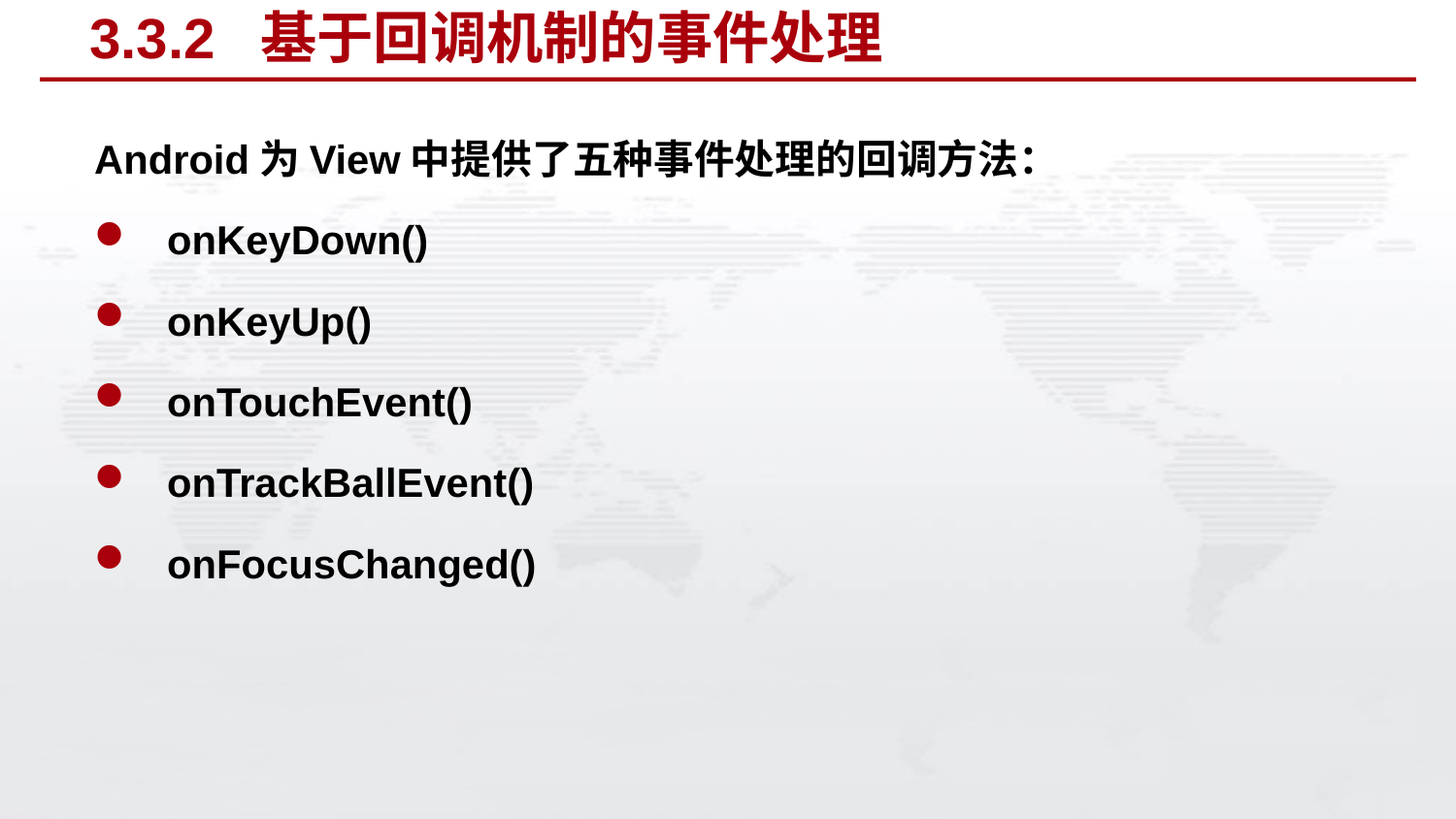

# 3.3.2  基于回调机制的事件处理
Android为View中提供了五种事件处理的回调方法：
onKeyDown()
onKeyUp()
onTouchEvent()
onTrackBallEvent()
onFocusChanged()